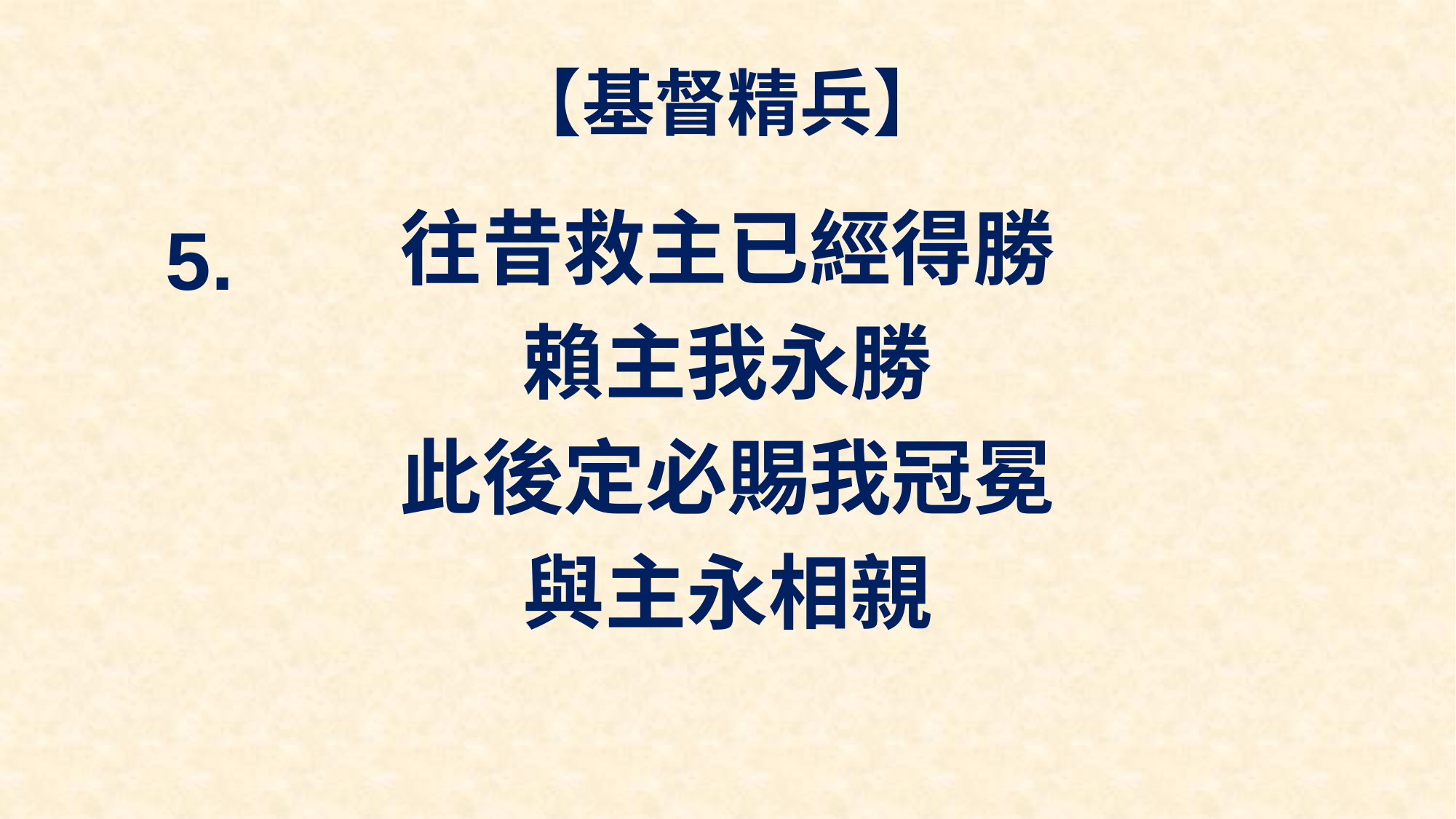

# 【基督精兵】
往昔救主已經得勝
賴主我永勝
此後定必賜我冠冕
與主永相親
5.